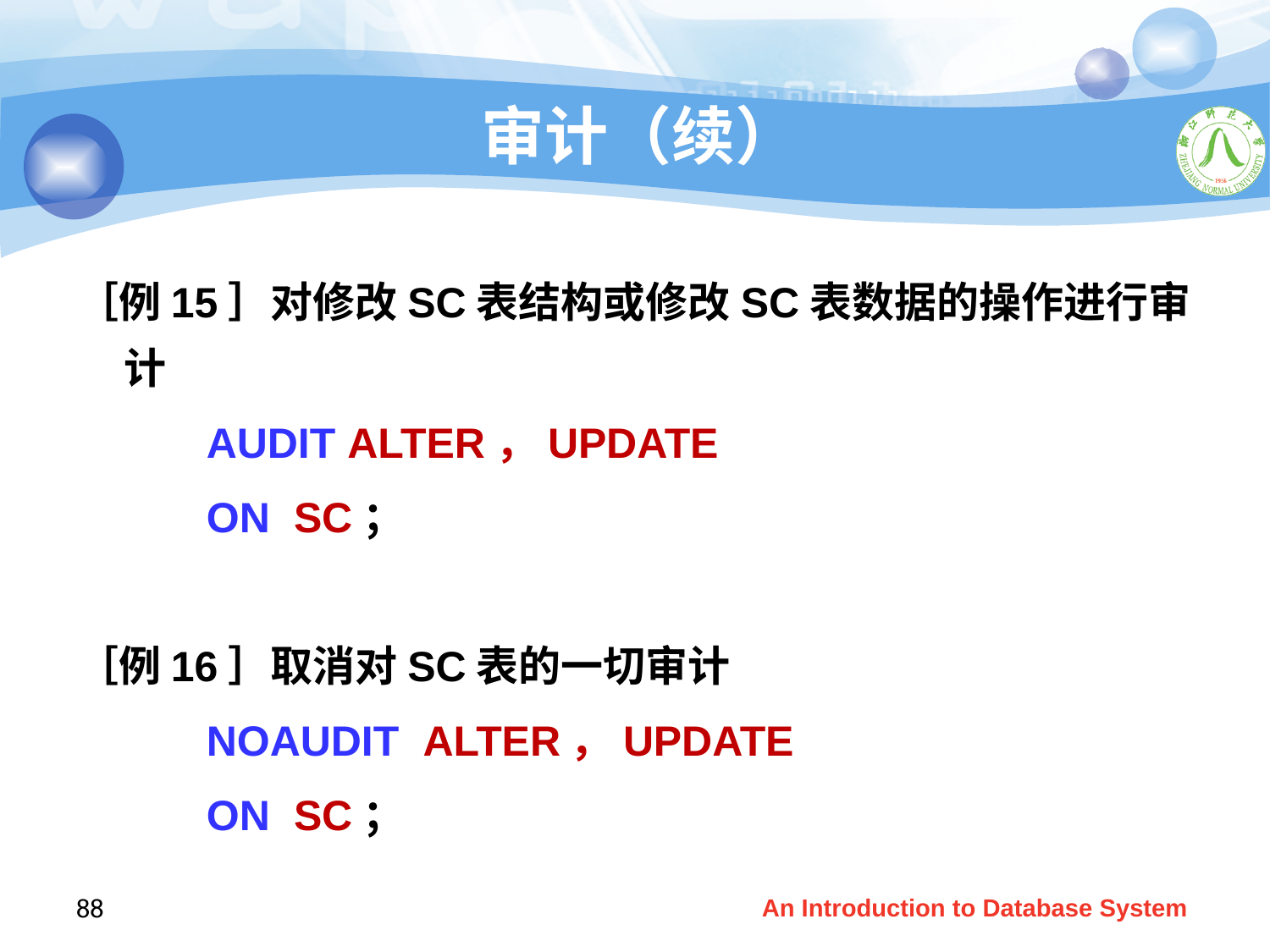

# 审计（续）
［例15］对修改SC表结构或修改SC表数据的操作进行审计
           AUDIT ALTER，UPDATE
           ON  SC；

［例16］取消对SC表的一切审计
           NOAUDIT  ALTER，UPDATE
           ON  SC；
88
An Introduction to Database System